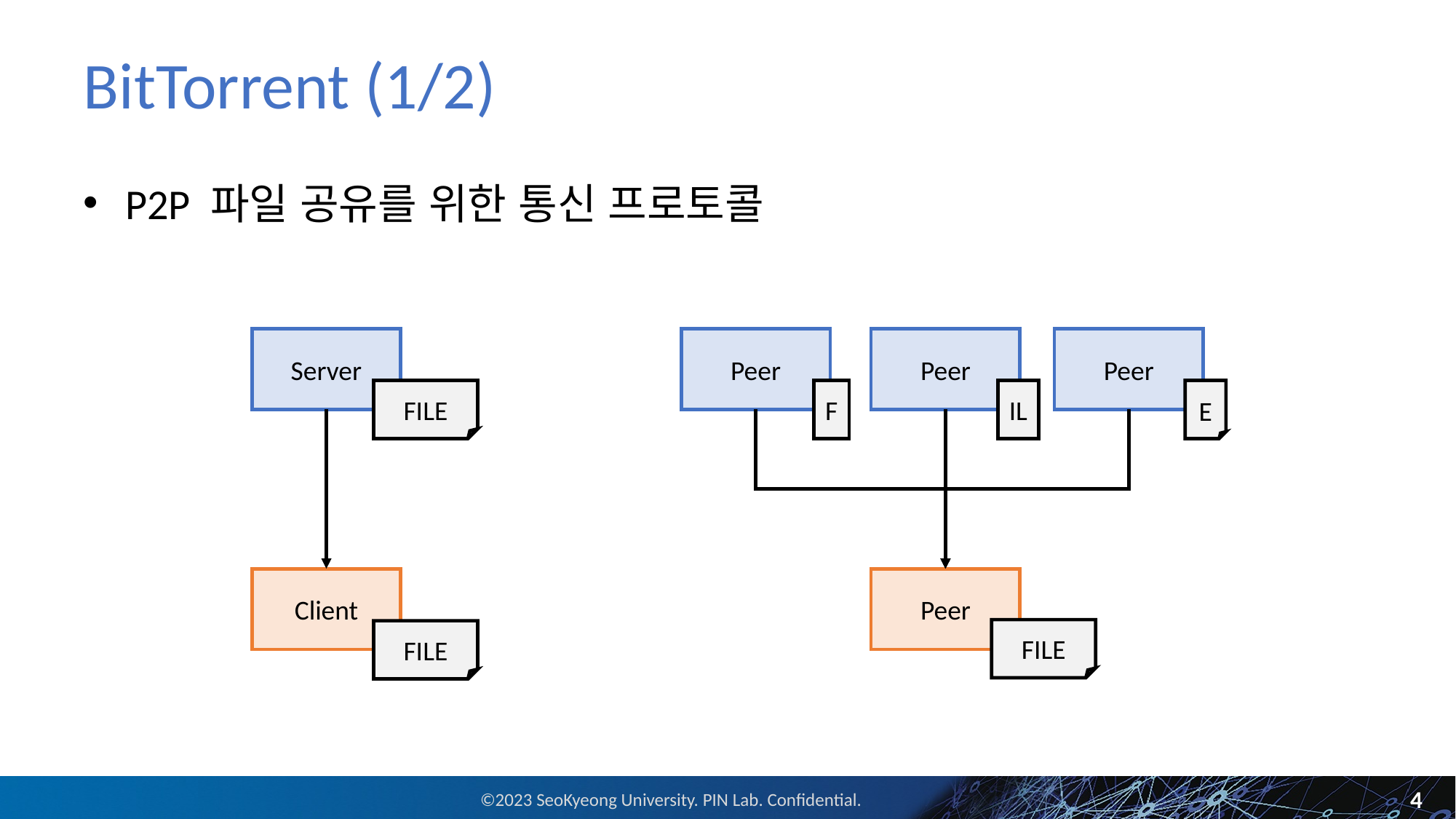

# BitTorrent (1/2)
P2P 파일 공유를 위한 통신 프로토콜
Server
Peer
Peer
Peer
F

E

FILE
IL
Client
Peer

FILE

FILE
4